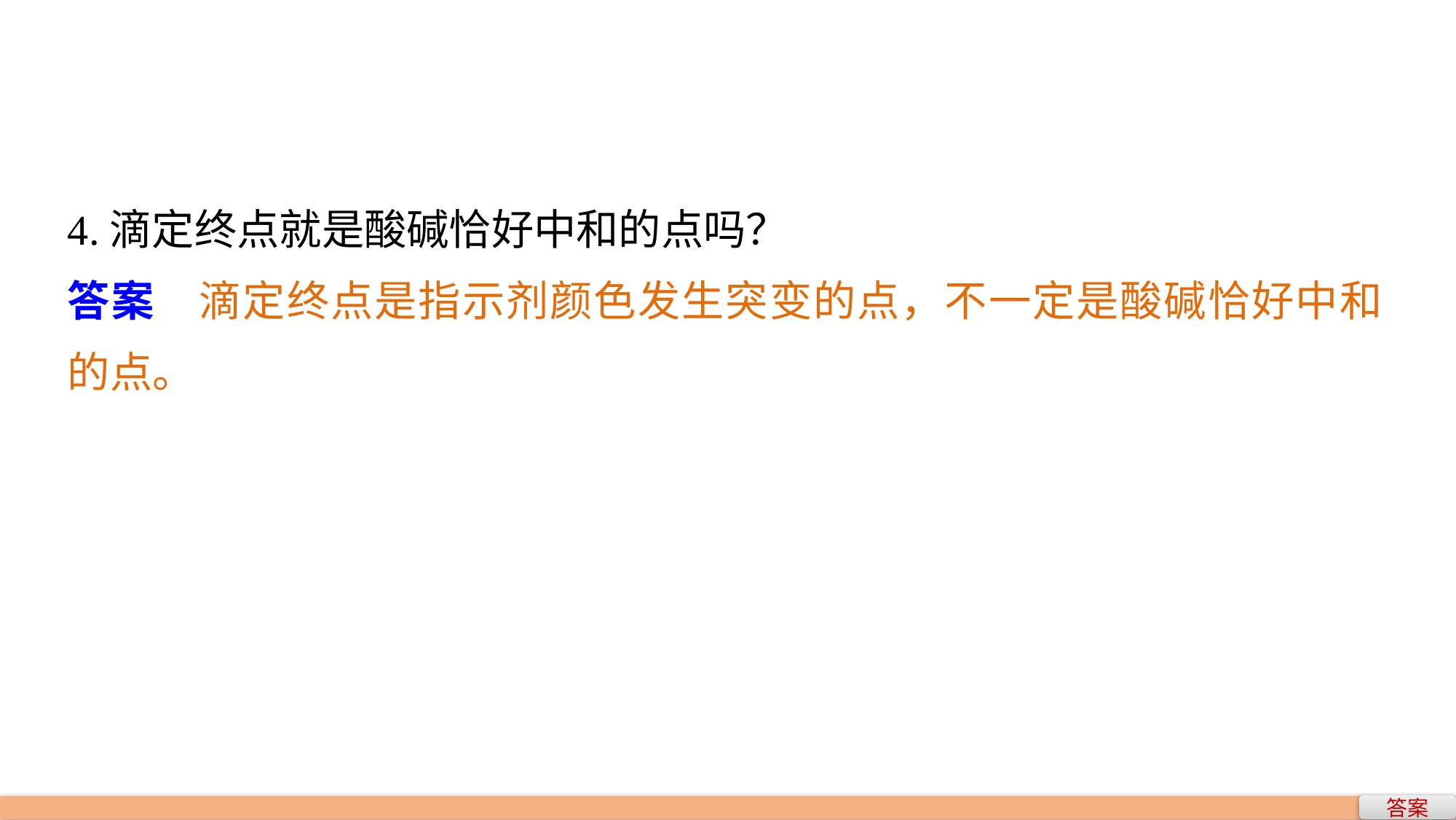

4.滴定终点就是酸碱恰好中和的点吗？
答案　滴定终点是指示剂颜色发生突变的点，不一定是酸碱恰好中和的点。
答案